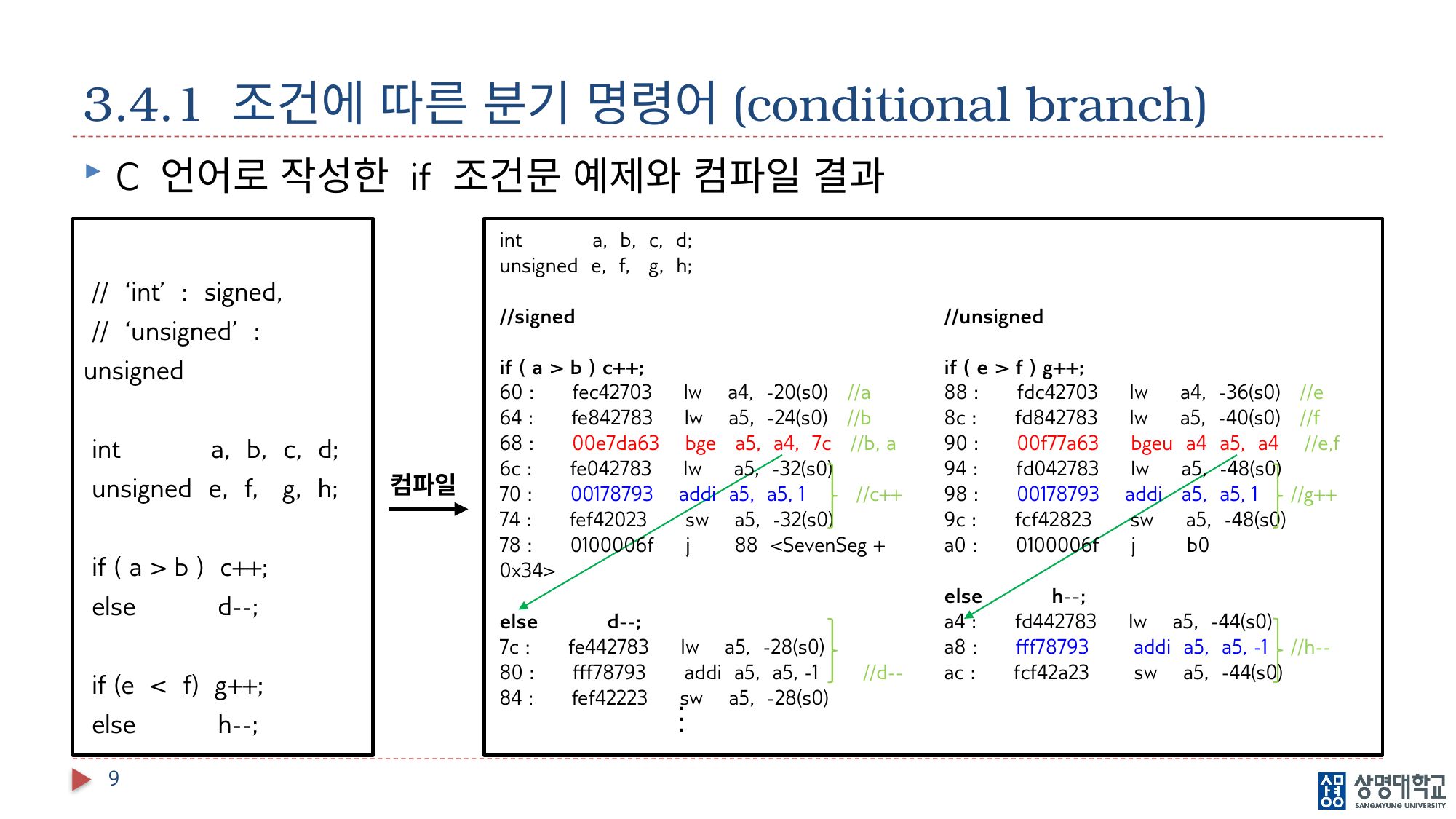

# 3.4.1 조건에 따른 분기 명령어(conditional branch)
C 언어로 작성한 if 조건문 예제와 컴파일 결과

 //  ‘int’  :  signed,
 //  ‘unsigned’  :  unsigned

 int           a,  b,  c,  d;
 unsigned  e,  f,   g,  h;

 if ( a > b )  c++;
 else          d--;

 if (e  <  f)  g++;
 else          h--;

int           a,  b,  c,  d;
unsigned  e,  f,   g,  h;

//signed

if ( a > b ) c++;
60 :      fec42703     lw    a4,  -20(s0)   //a
64 :      fe842783     lw    a5,  -24(s0)   //b
68 :      00e7da63    bge   a5,  a4,  7c   //b, a
6c :      fe042783     lw     a5,  -32(s0)
70 :      00178793    addi  a5,  a5, 1        //c++
74 :      fef42023      sw    a5,  -32(s0)
78 :      0100006f     j       88  <SevenSeg + 0x34>

else          d--;
7c :      fe442783     lw    a5,  -28(s0)
80 :      fff78793      addi  a5,  a5, -1       //d--
84 :      fef42223     sw    a5,  -28(s0)

//unsigned

if ( e > f ) g++;
88 :      fdc42703     lw     a4,  -36(s0)   //e
8c :      fd842783     lw     a5,  -40(s0)   //f
90 :      00f77a63     bgeu  a4  a5,  a4    //e,f
94 :      fd042783     lw     a5,  -48(s0)
98 :      00178793    addi   a5,  a5, 1  	   //g++
9c :      fcf42823      sw     a5,  -48(s0)
a0 :      0100006f     j        b0

else          h--;
a4 :      fd442783     lw    a5,  -44(s0)
a8 :      fff78793       addi  a5,  a5, -1	   //h--
ac :      fcf42a23       sw    a5,  -44(s0)

컴파일

.
.
.
9